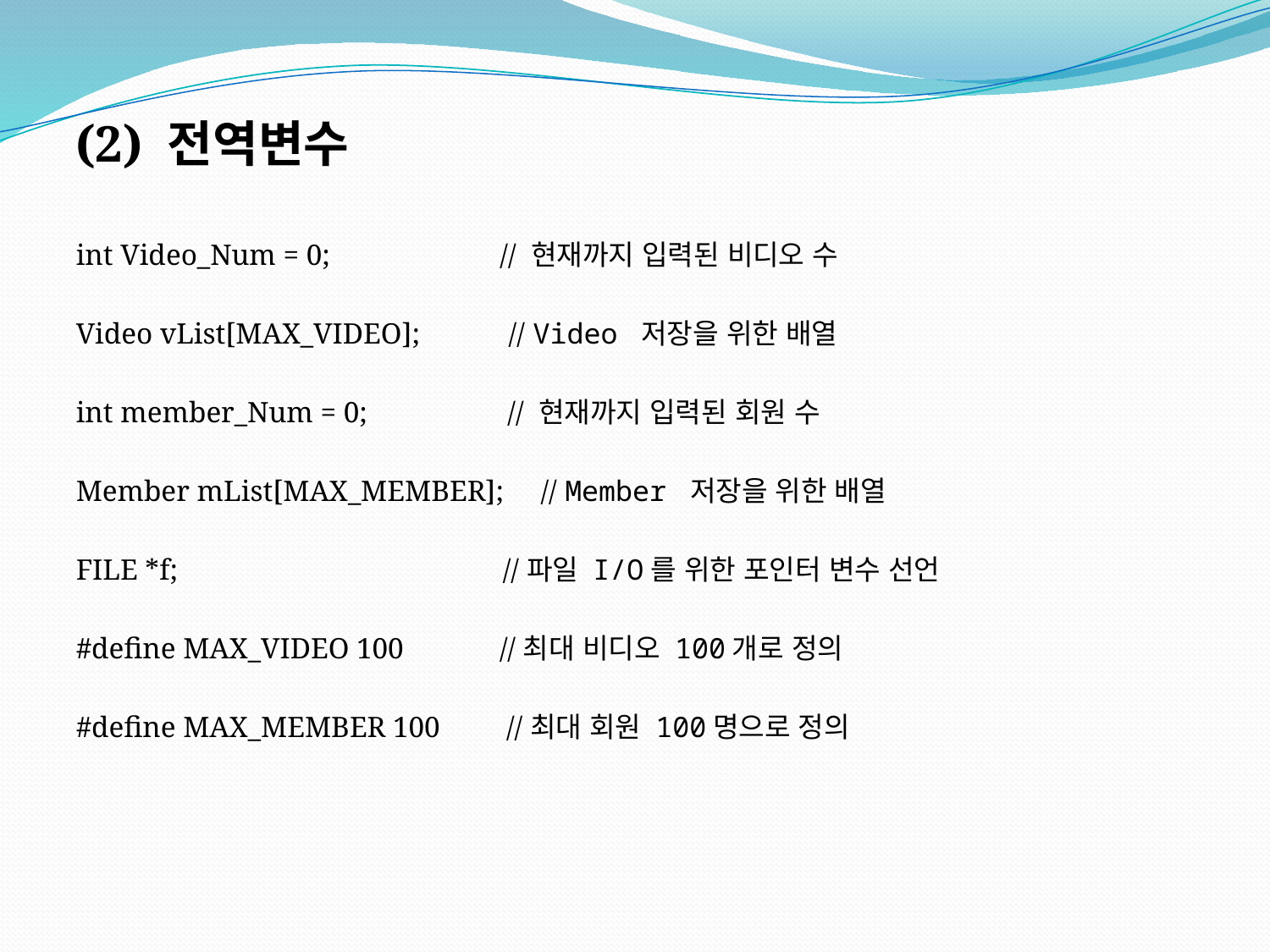

(2) 전역변수

int Video_Num = 0;                       // 현재까지 입력된 비디오 수

Video vList[MAX_VIDEO];            // Video 저장을 위한 배열

int member_Num = 0;                   // 현재까지 입력된 회원 수

Member mList[MAX_MEMBER];     // Member 저장을 위한 배열

FILE *f;                                            //파일 I/O를 위한 포인터 변수 선언

#define MAX_VIDEO 100             //최대 비디오 100개로 정의

#define MAX_MEMBER 100         //최대 회원 100명으로 정의